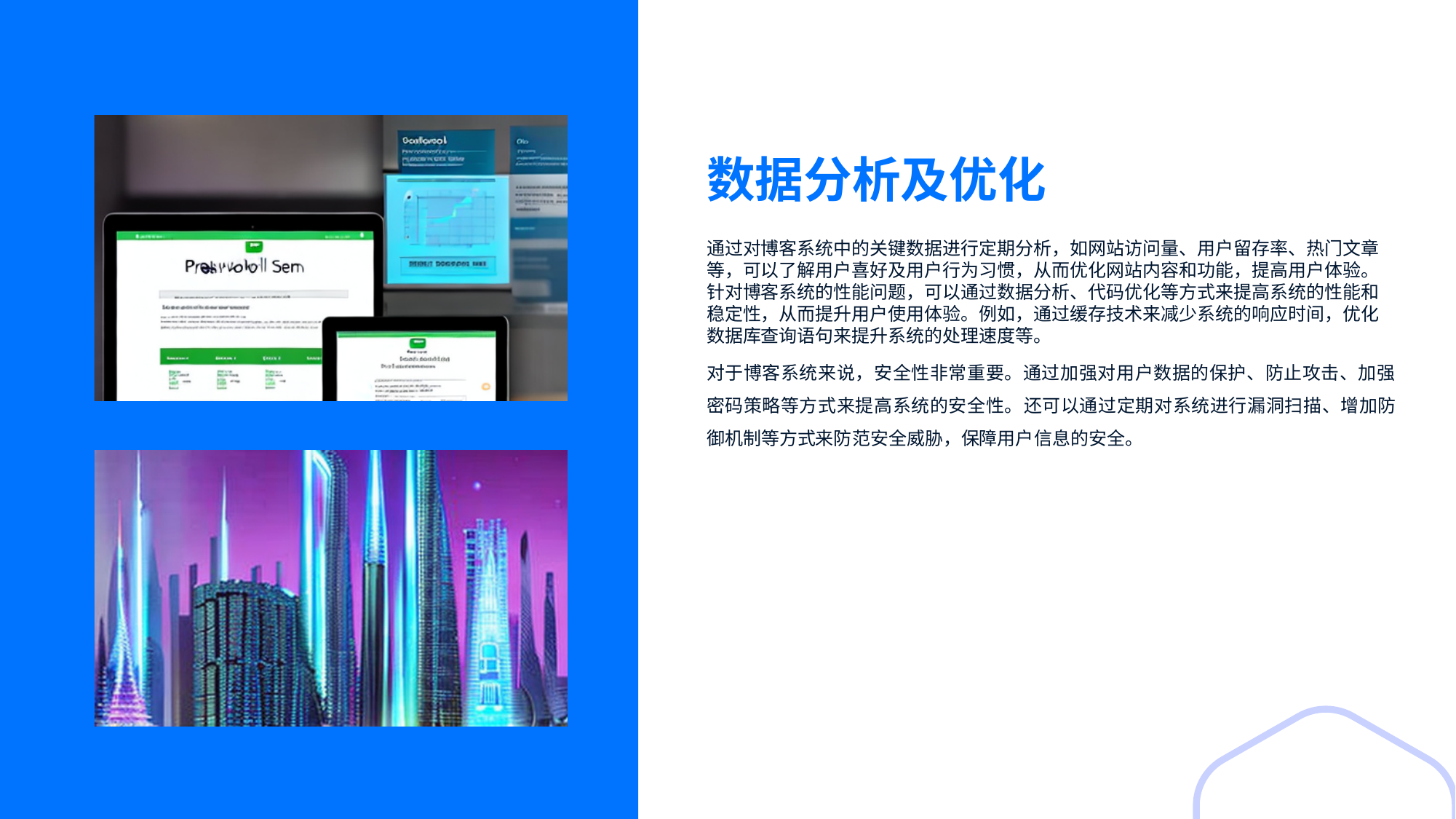

数据分析及优化
通过对博客系统中的关键数据进行定期分析，如网站访问量、用户留存率、热门文章等，可以了解用户喜好及用户行为习惯，从而优化网站内容和功能，提高用户体验。
针对博客系统的性能问题，可以通过数据分析、代码优化等方式来提高系统的性能和稳定性，从而提升用户使用体验。例如，通过缓存技术来减少系统的响应时间，优化数据库查询语句来提升系统的处理速度等。
对于博客系统来说，安全性非常重要。通过加强对用户数据的保护、防止攻击、加强密码策略等方式来提高系统的安全性。还可以通过定期对系统进行漏洞扫描、增加防御机制等方式来防范安全威胁，保障用户信息的安全。